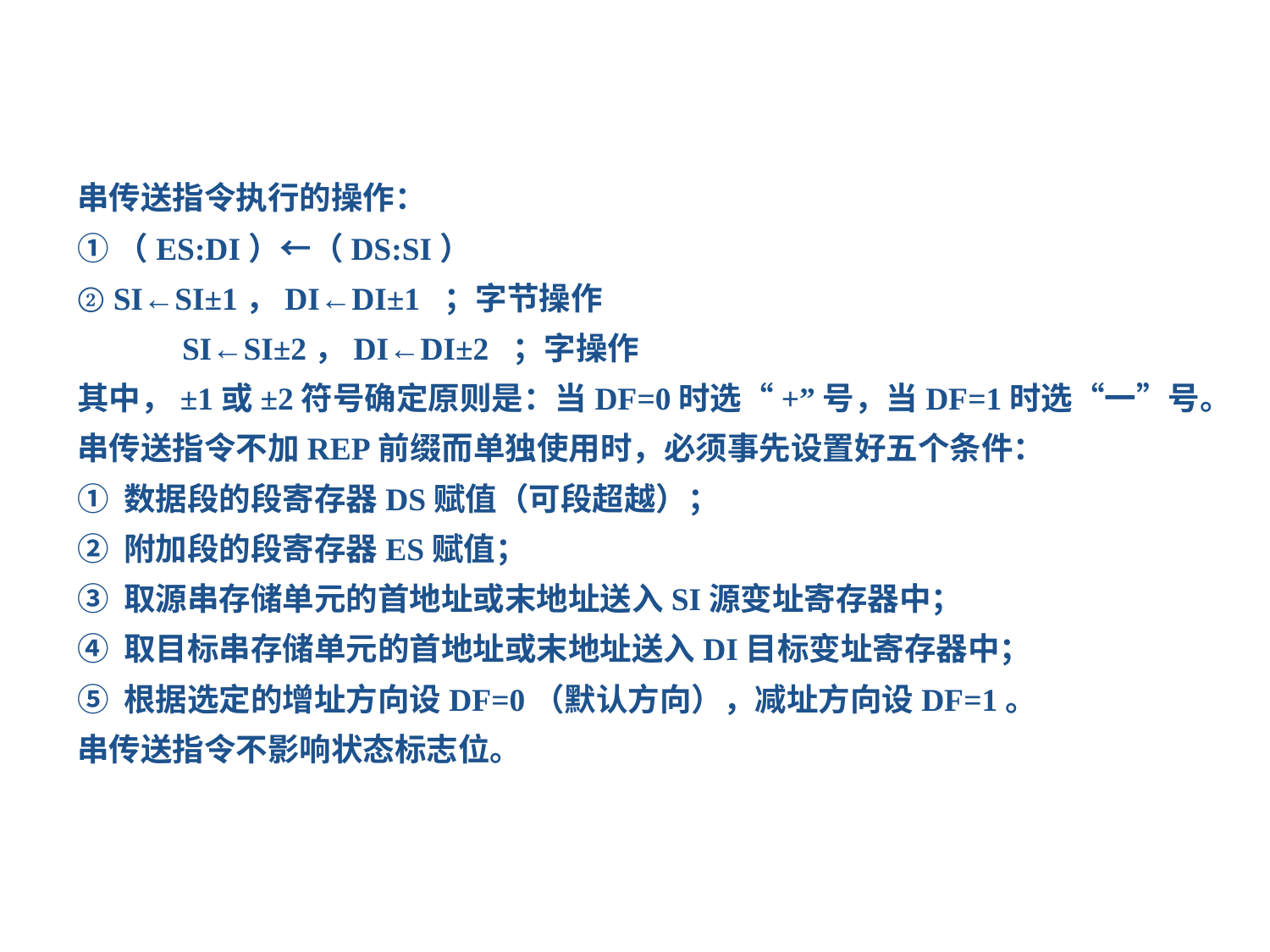

串传送指令执行的操作：
①（ES:DI）←（DS:SI）
② SI←SI±1，DI←DI±1  ；字节操作
             SI←SI±2，DI←DI±2  ；字操作
其中，±1或±2符号确定原则是：当DF=0时选“+”号，当DF=1时选“一”号。
串传送指令不加REP前缀而单独使用时，必须事先设置好五个条件：
① 数据段的段寄存器DS赋值（可段超越）；
② 附加段的段寄存器ES赋值；
③ 取源串存储单元的首地址或末地址送入SI源变址寄存器中；
④ 取目标串存储单元的首地址或末地址送入DI目标变址寄存器中；
⑤ 根据选定的增址方向设DF=0（默认方向），减址方向设DF=1。
串传送指令不影响状态标志位。